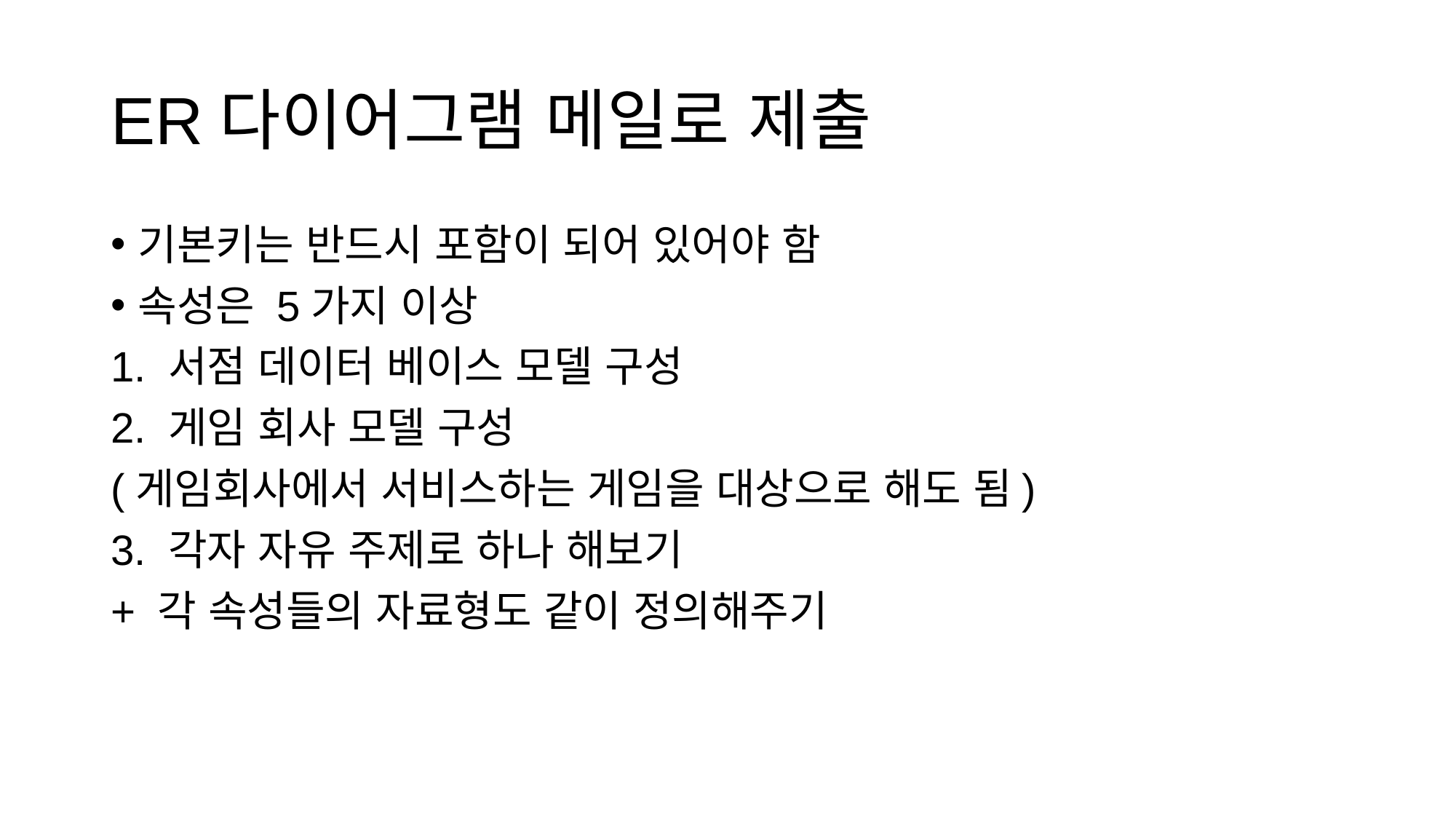

# ER다이어그램 메일로 제출
기본키는 반드시 포함이 되어 있어야 함
속성은 5가지 이상
1. 서점 데이터 베이스 모델 구성
2. 게임 회사 모델 구성
(게임회사에서 서비스하는 게임을 대상으로 해도 됨)
3. 각자 자유 주제로 하나 해보기
+ 각 속성들의 자료형도 같이 정의해주기